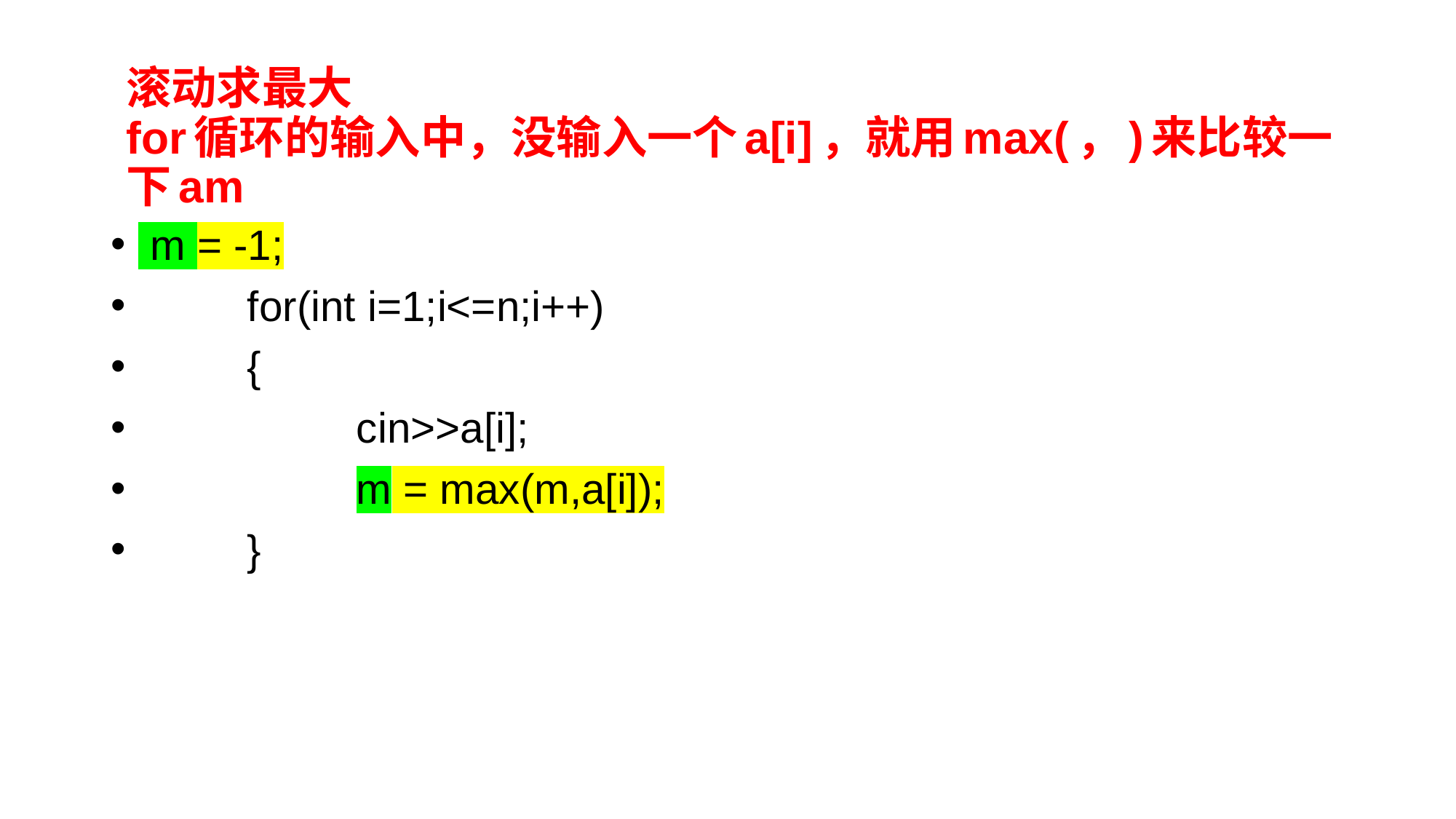

# 滚动求最大 for循环的输入中，没输入一个a[i]，就用max(，)来比较一下am
 m = -1;
	for(int i=1;i<=n;i++)
	{
		cin>>a[i];
		m = max(m,a[i]);
	}